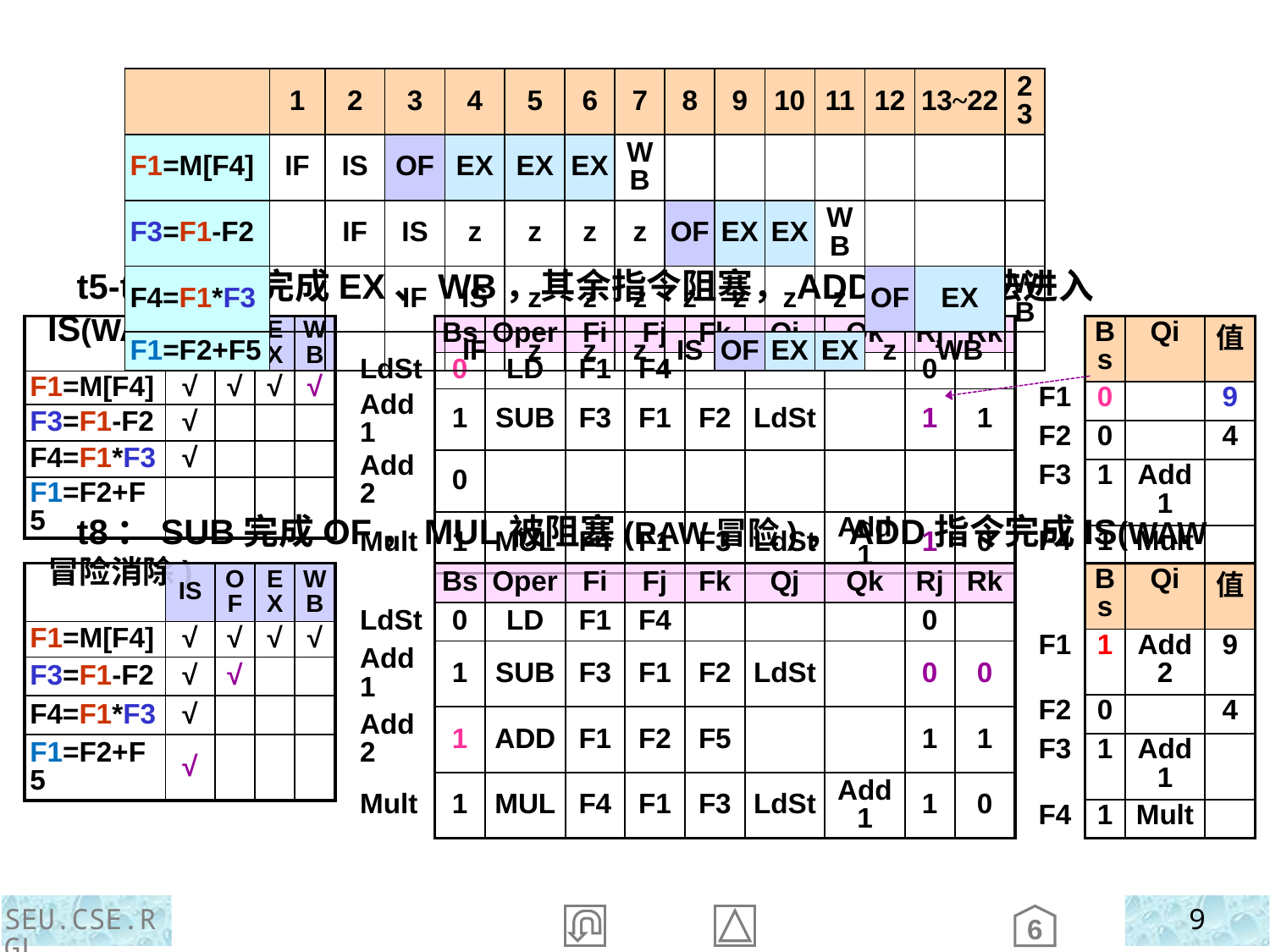

|  | 1 | 2 | 3 | 4 | 5 | 6 | 7 | 8 | 9 | 10 | 11 | 12 | 13~22 | 23 |
| --- | --- | --- | --- | --- | --- | --- | --- | --- | --- | --- | --- | --- | --- | --- |
| F1=M[F4] | IF | IS | OF | EX | EX | EX | WB |  |  |  |  |  |  |  |
| F3=F1-F2 |  | IF | IS | z | z | z | z | OF | EX | EX | WB |  |  |  |
| F4=F1\*F3 |  |  | IF | IS | z | z | z | z | z | z | z | OF | EX | WB |
| F1=F2+F5 |  |  |  | IF | z | z | z | IS | OF | EX | EX | z | WB |  |
   t5-t7：LD完成EX、WB，其余指令阻塞，ADD指令无法进入IS(WAW冒险)
|  | IS | OF | EX | WB |
| --- | --- | --- | --- | --- |
| F1=M[F4] | √ | √ | √ | √ |
| F3=F1-F2 | √ |  |  |  |
| F4=F1\*F3 | √ |  |  |  |
| F1=F2+F5 |  |  |  |  |
|  | Bs | Oper | Fi | Fj | Fk | Qj | Qk | Rj | Rk |
| --- | --- | --- | --- | --- | --- | --- | --- | --- | --- |
| LdSt | 0 | LD | F1 | F4 |  |  |  | 0 |  |
| Add1 | 1 | SUB | F3 | F1 | F2 | LdSt |  | 1 | 1 |
| Add2 | 0 |  |  |  |  |  |  |  |  |
| Mult | 1 | MUL | F4 | F1 | F3 | LdSt | Add1 | 1 | 0 |
|  | Bs | Qi | 值 |
| --- | --- | --- | --- |
| F1 | 0 |  | 9 |
| F2 | 0 |  | 4 |
| F3 | 1 | Add1 |  |
| F4 | 1 | Mult |  |
   t8：SUB完成OF，MUL被阻塞(RAW冒险)，ADD指令完成IS(WAW冒险消除)
|  | IS | OF | EX | WB |
| --- | --- | --- | --- | --- |
| F1=M[F4] | √ | √ | √ | √ |
| F3=F1-F2 | √ | √ |  |  |
| F4=F1\*F3 | √ |  |  |  |
| F1=F2+F5 | √ |  |  |  |
|  | Bs | Oper | Fi | Fj | Fk | Qj | Qk | Rj | Rk |
| --- | --- | --- | --- | --- | --- | --- | --- | --- | --- |
| LdSt | 0 | LD | F1 | F4 |  |  |  | 0 |  |
| Add1 | 1 | SUB | F3 | F1 | F2 | LdSt |  | 0 | 0 |
| Add2 | 1 | ADD | F1 | F2 | F5 |  |  | 1 | 1 |
| Mult | 1 | MUL | F4 | F1 | F3 | LdSt | Add1 | 1 | 0 |
|  | Bs | Qi | 值 |
| --- | --- | --- | --- |
| F1 | 1 | Add2 | 9 |
| F2 | 0 |  | 4 |
| F3 | 1 | Add1 |  |
| F4 | 1 | Mult |  |
SEU.CSE.RGL
9

6